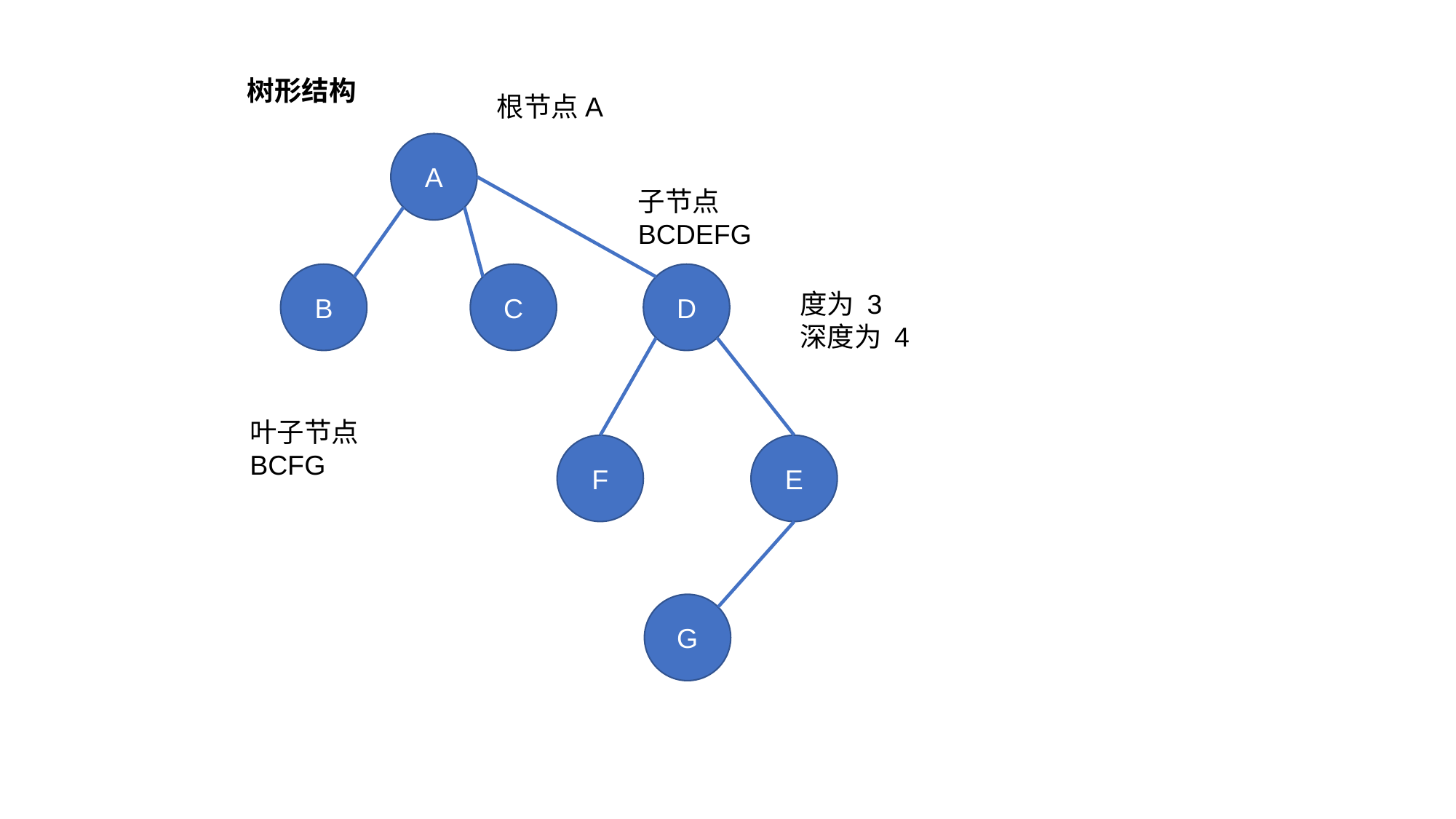

树形结构
根节点A
A
子节点BCDEFG
B
C
D
度为 3
深度为 4
叶子节点BCFG
F
E
G